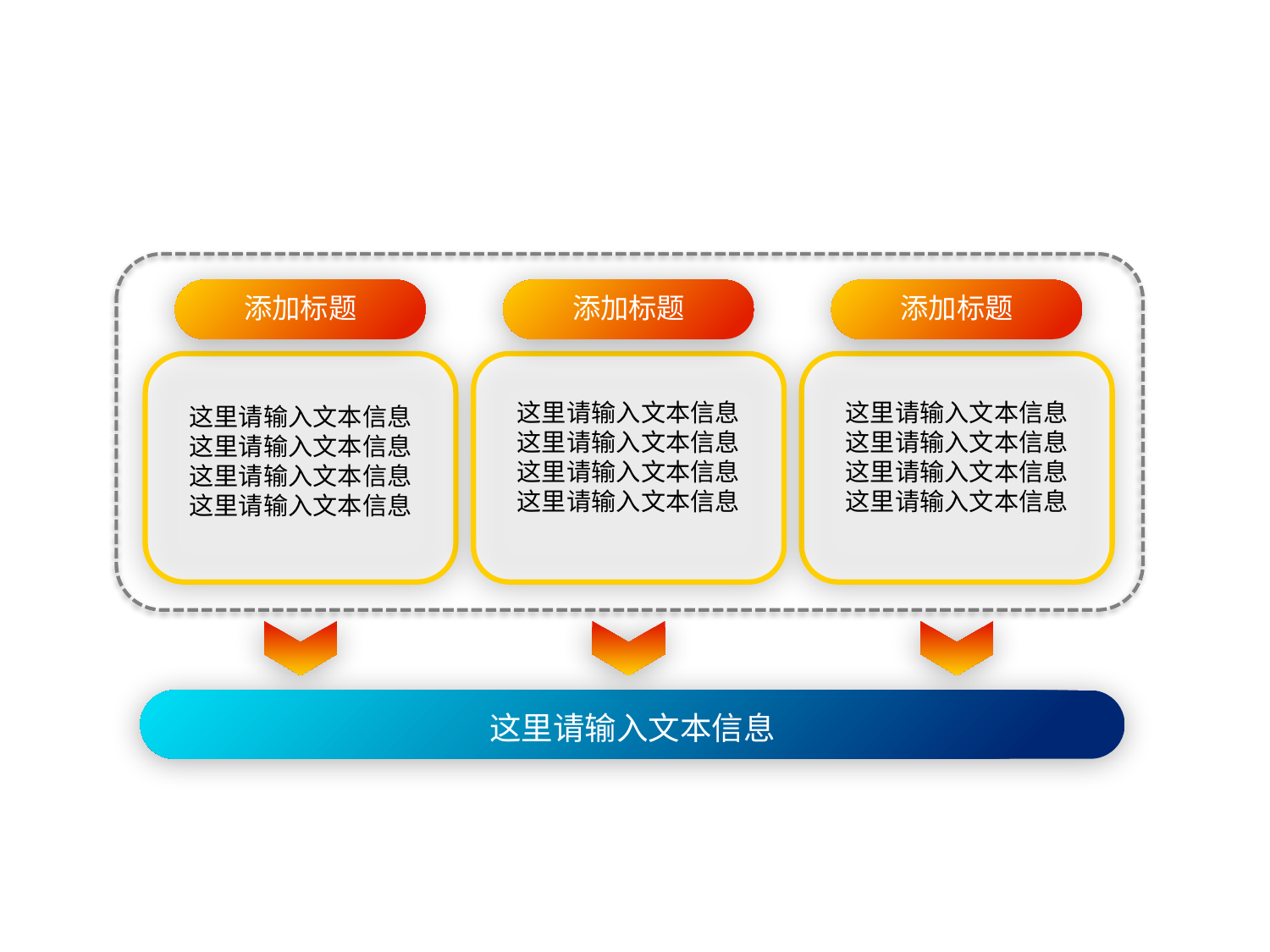

添加标题
添加标题
添加标题

这里请输入文本信息
这里请输入文本信息
这里请输入文本信息
这里请输入文本信息
这里请输入文本信息
这里请输入文本信息
这里请输入文本信息
这里请输入文本信息
这里请输入文本信息
这里请输入文本信息
这里请输入文本信息
这里请输入文本信息

这里请输入文本信息